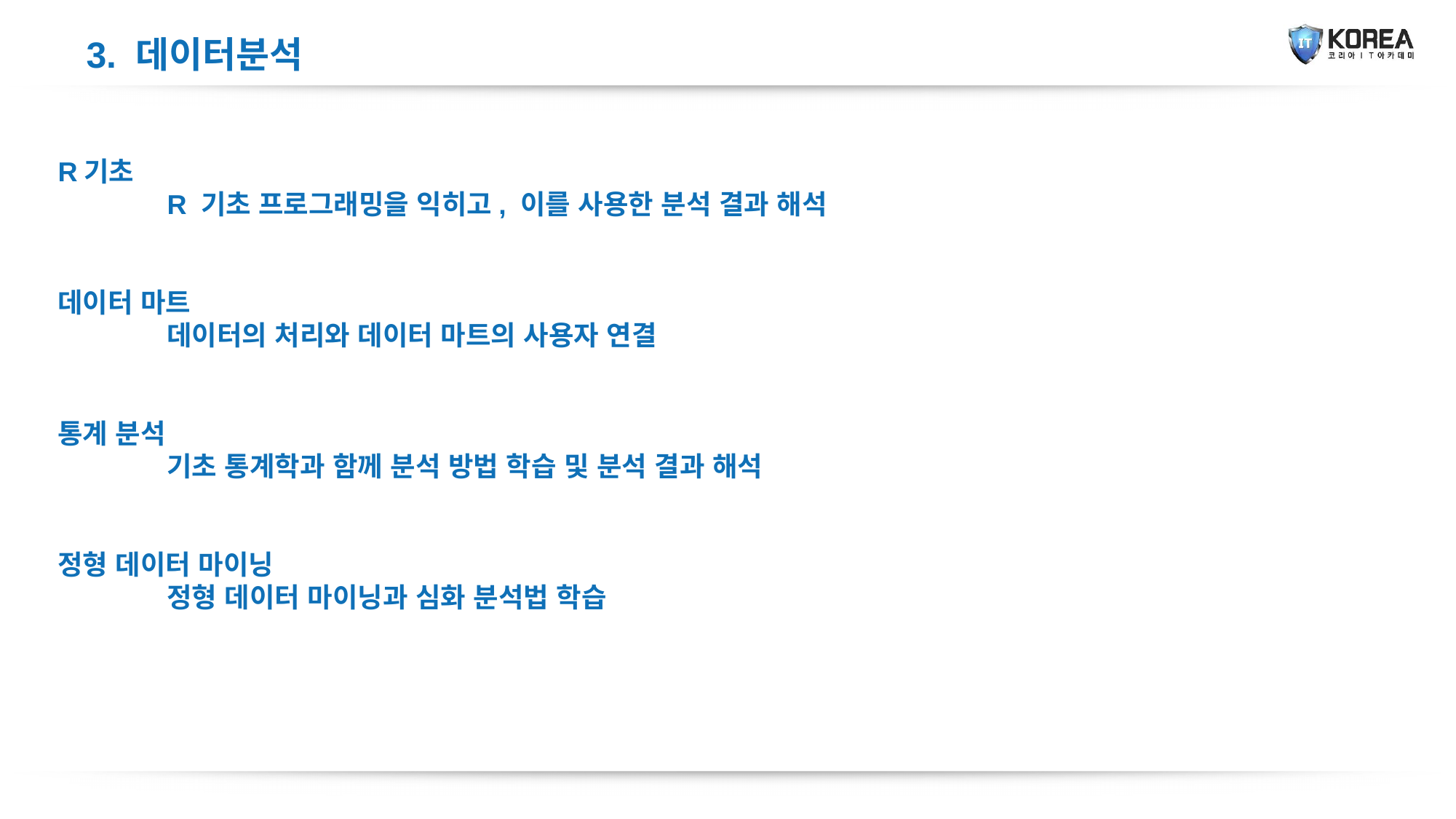

3. 데이터분석

R기초
	R 기초 프로그래밍을 익히고, 이를 사용한 분석 결과 해석

데이터 마트
	데이터의 처리와 데이터 마트의 사용자 연결

통계 분석
	기초 통계학과 함께 분석 방법 학습 및 분석 결과 해석

정형 데이터 마이닝
	정형 데이터 마이닝과 심화 분석법 학습